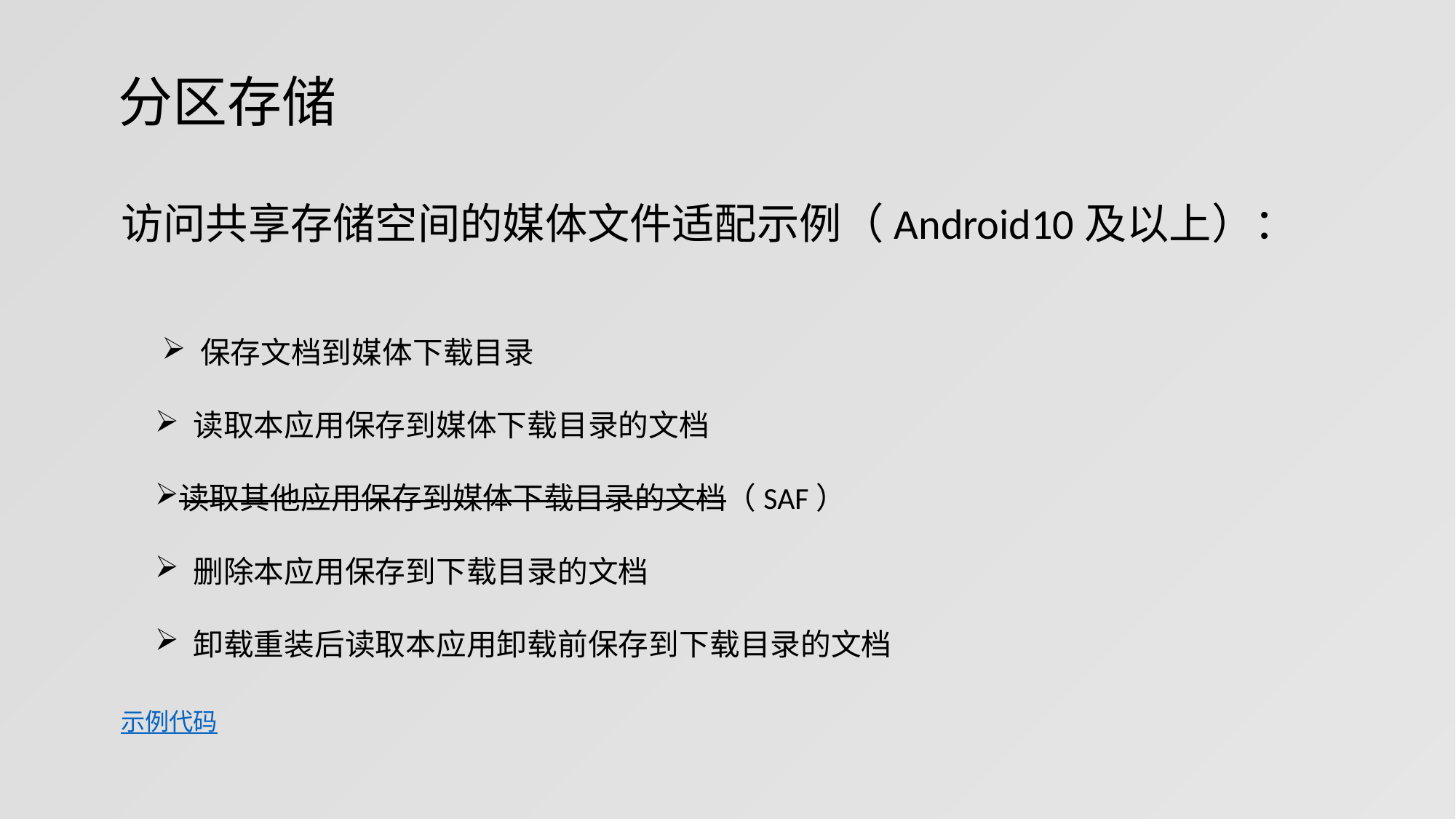

# 分区存储
访问共享存储空间的媒体文件适配示例（Android10及以上）：

 保存文档到媒体下载目录
 读取本应用保存到媒体下载目录的文档
读取其他应用保存到媒体下载目录的文档（SAF）
 删除本应用保存到下载目录的文档
 卸载重装后读取本应用卸载前保存到下载目录的文档
示例代码